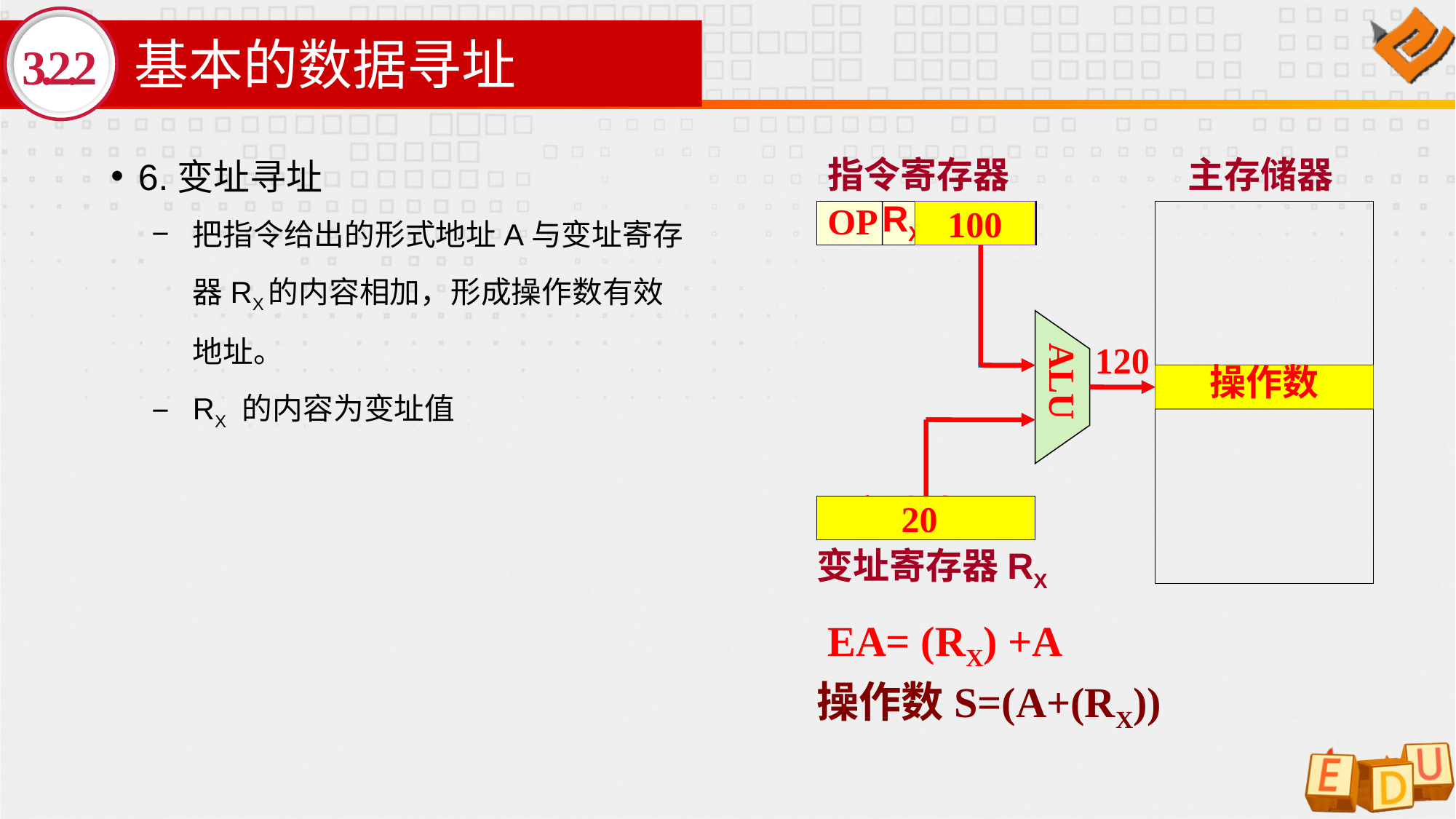

# 基本的数据寻址
3.2.2
6.变址寻址
把指令给出的形式地址A与变址寄存器RX的内容相加，形成操作数有效地址。
RX 的内容为变址值
指令寄存器
主存储器
RX
A
OP

操作数

ALU

变址值X

变址寄存器RX
100

120
操作数

20

EA= (RX) +A
操作数S=(A+(RX))